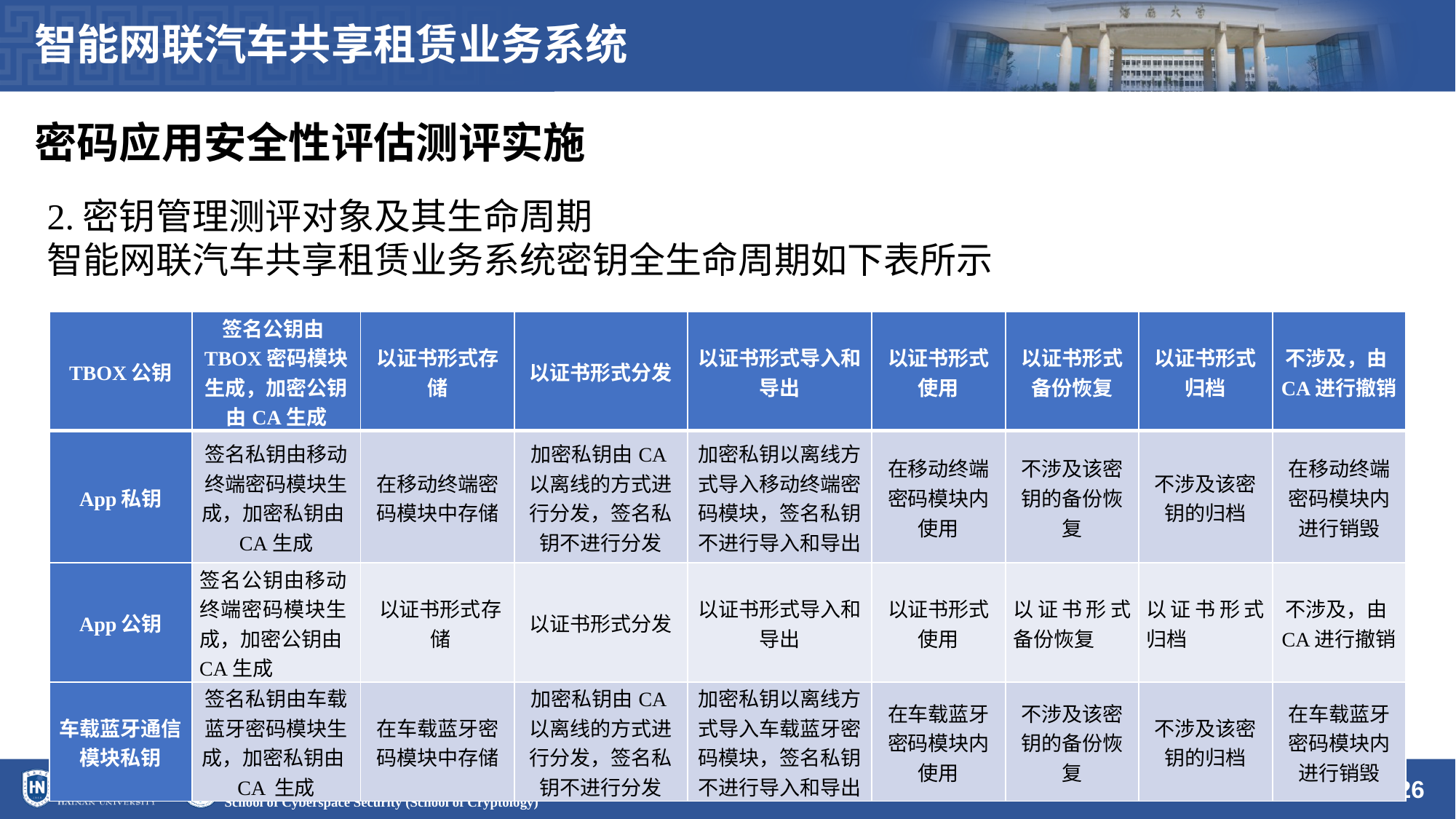

智能网联汽车共享租赁业务系统
密码应用安全性评估测评实施
2.密钥管理测评对象及其生命周期
智能网联汽车共享租赁业务系统密钥全生命周期如下表所示

| TBOX公钥 | 签名公钥由TBOX密码模块生成，加密公钥由CA生成 | 以证书形式存储 | 以证书形式分发 | 以证书形式导入和导出 | 以证书形式使用 | 以证书形式备份恢复 | 以证书形式归档 | 不涉及，由CA进行撤销 |
| --- | --- | --- | --- | --- | --- | --- | --- | --- |
| App私钥 | 签名私钥由移动终端密码模块生成，加密私钥由CA生成 | 在移动终端密码模块中存储 | 加密私钥由CA以离线的方式进行分发，签名私钥不进行分发 | 加密私钥以离线方式导入移动终端密码模块，签名私钥不进行导入和导出 | 在移动终端密码模块内使用 | 不涉及该密钥的备份恢复 | 不涉及该密钥的归档 | 在移动终端密码模块内进行销毁 |
| App公钥 | 签名公钥由移动终端密码模块生成，加密公钥由CA生成 | 以证书形式存储 | 以证书形式分发 | 以证书形式导入和导出 | 以证书形式使用 | 以证书形式备份恢复 | 以证书形式归档 | 不涉及，由CA进行撤销 |
| 车载蓝牙通信模块私钥 | 签名私钥由车载蓝牙密码模块生成，加密私钥由CA 生成 | 在车载蓝牙密码模块中存储 | 加密私钥由CA以离线的方式进行分发，签名私钥不进行分发 | 加密私钥以离线方式导入车载蓝牙密码模块，签名私钥不进行导入和导出 | 在车载蓝牙密码模块内使用 | 不涉及该密钥的备份恢复 | 不涉及该密钥的归档 | 在车载蓝牙密码模块内进行销毁 |
26